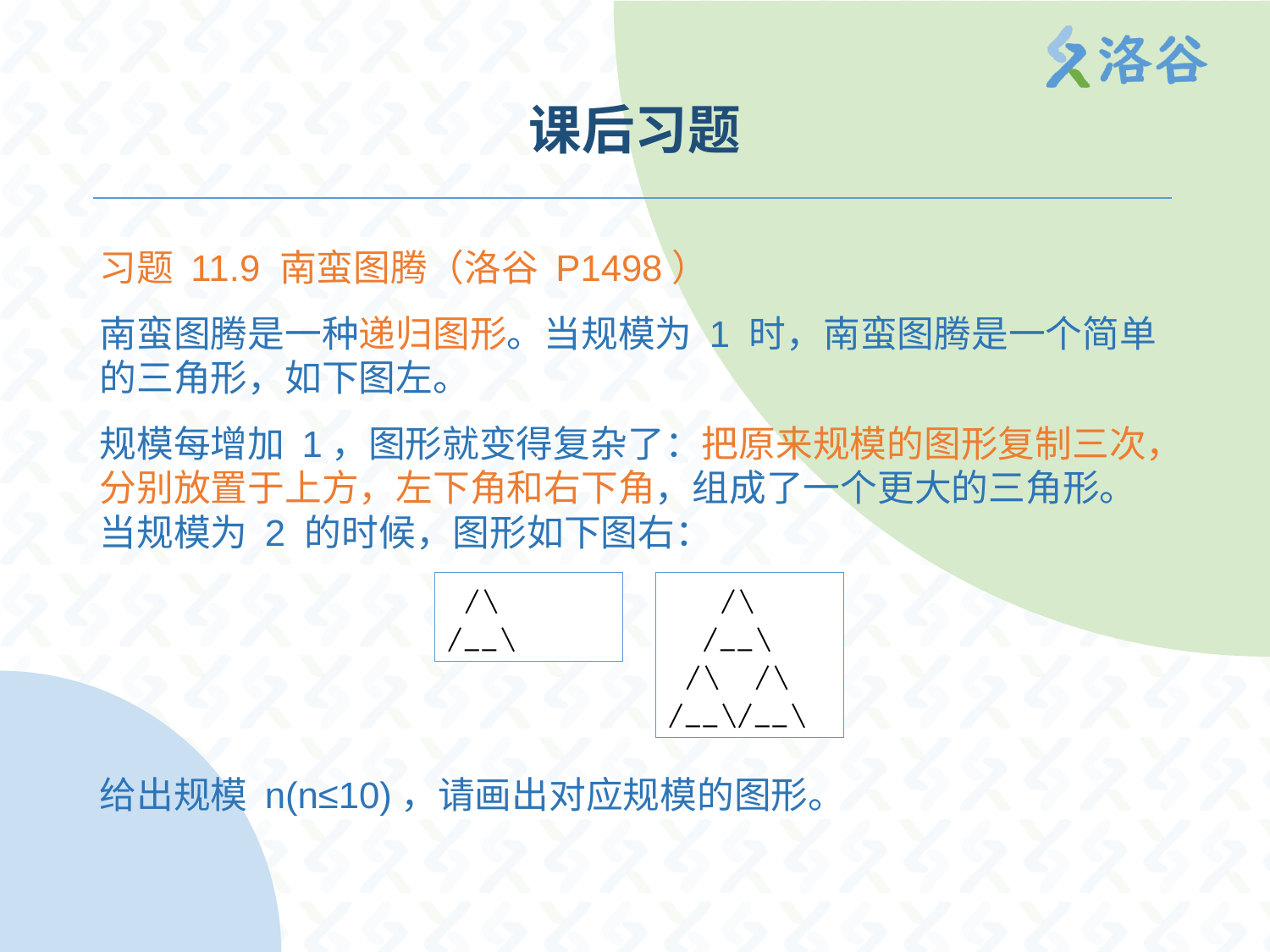

# 课后习题
习题 11.9 南蛮图腾（洛谷 P1498）
南蛮图腾是一种递归图形。当规模为 1 时，南蛮图腾是一个简单的三角形，如下图左。
规模每增加 1，图形就变得复杂了：把原来规模的图形复制三次，分别放置于上方，左下角和右下角，组成了一个更大的三角形。当规模为 2 的时候，图形如下图右：

给出规模 n(n≤10)，请画出对应规模的图形。
 /\
/__\
   /\
  /__\
 /\  /\
/__\/__\